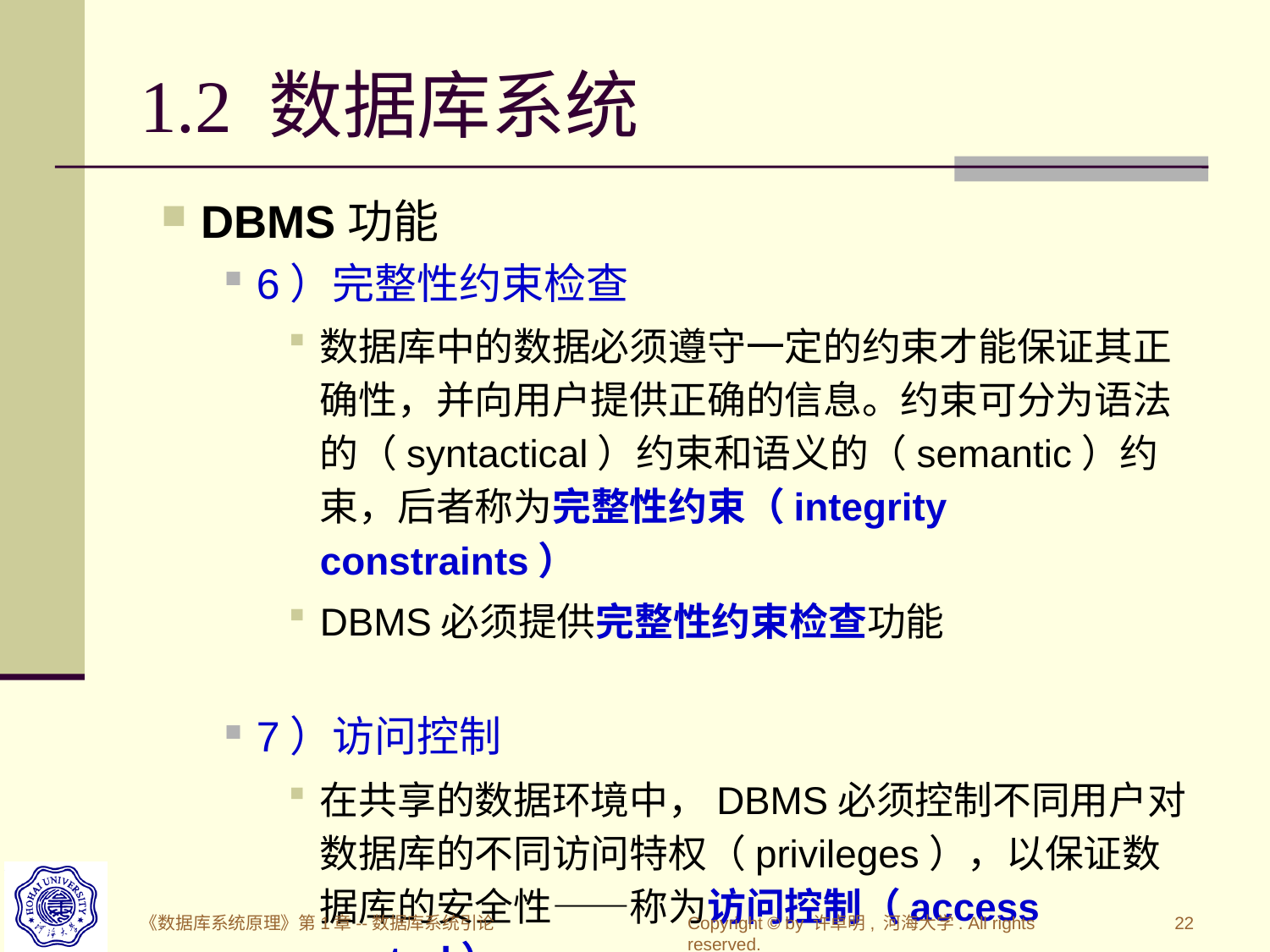

# 1.2 数据库系统
DBMS功能
6）完整性约束检查
数据库中的数据必须遵守一定的约束才能保证其正确性，并向用户提供正确的信息。约束可分为语法的（syntactical）约束和语义的（semantic）约束，后者称为完整性约束（integrity constraints）
DBMS必须提供完整性约束检查功能

7）访问控制
在共享的数据环境中，DBMS必须控制不同用户对数据库的不同访问特权（privileges），以保证数据库的安全性——称为访问控制（access control）
《数据库系统原理》第1章--数据库系统引论
Copyright © by 许卓明, 河海大学. All rights reserved.
22